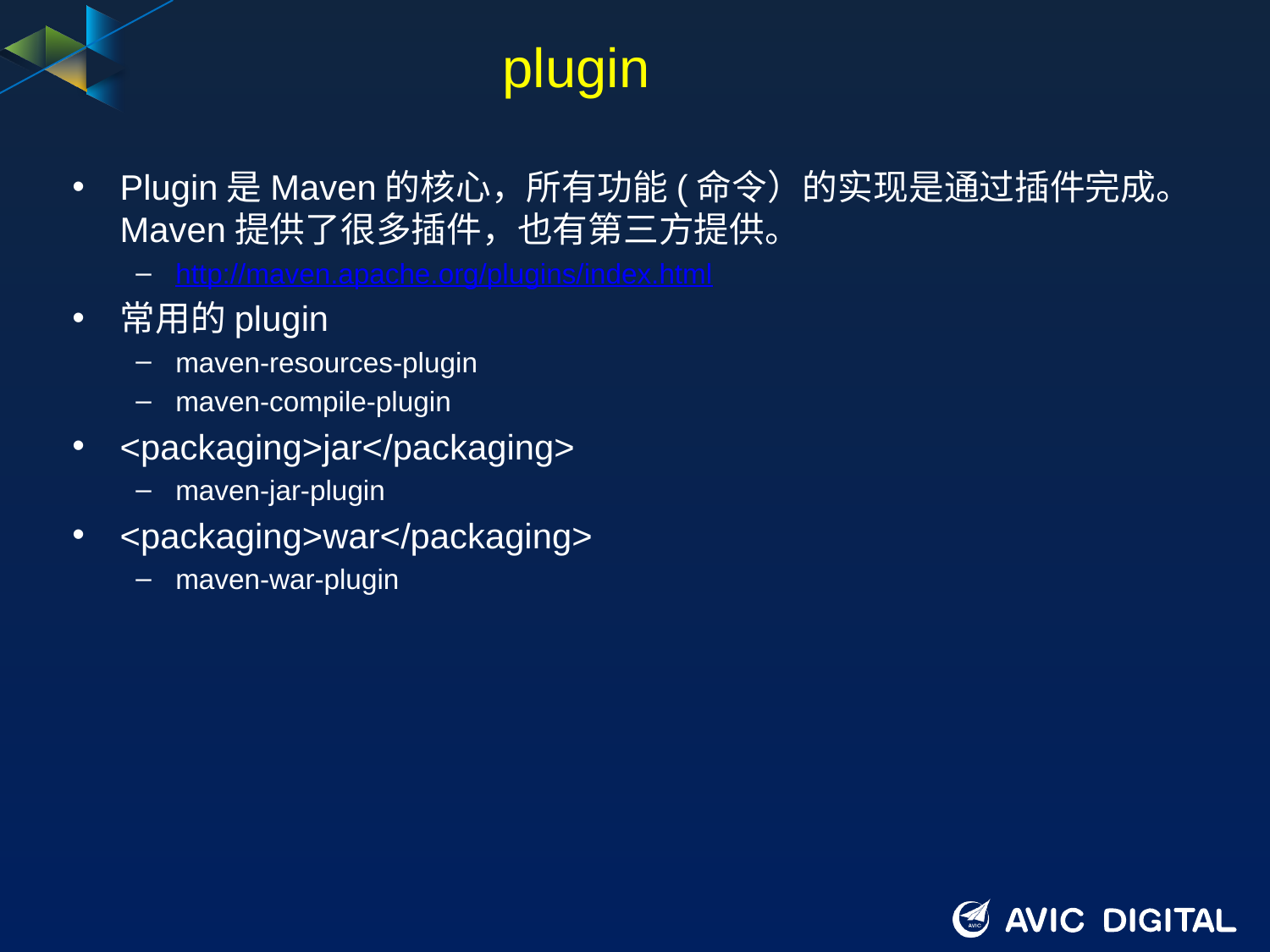

# plugin
Plugin是Maven的核心，所有功能(命令）的实现是通过插件完成。Maven提供了很多插件，也有第三方提供。
http://maven.apache.org/plugins/index.html
常用的plugin
maven-resources-plugin
maven-compile-plugin
<packaging>jar</packaging>
maven-jar-plugin
<packaging>war</packaging>
maven-war-plugin